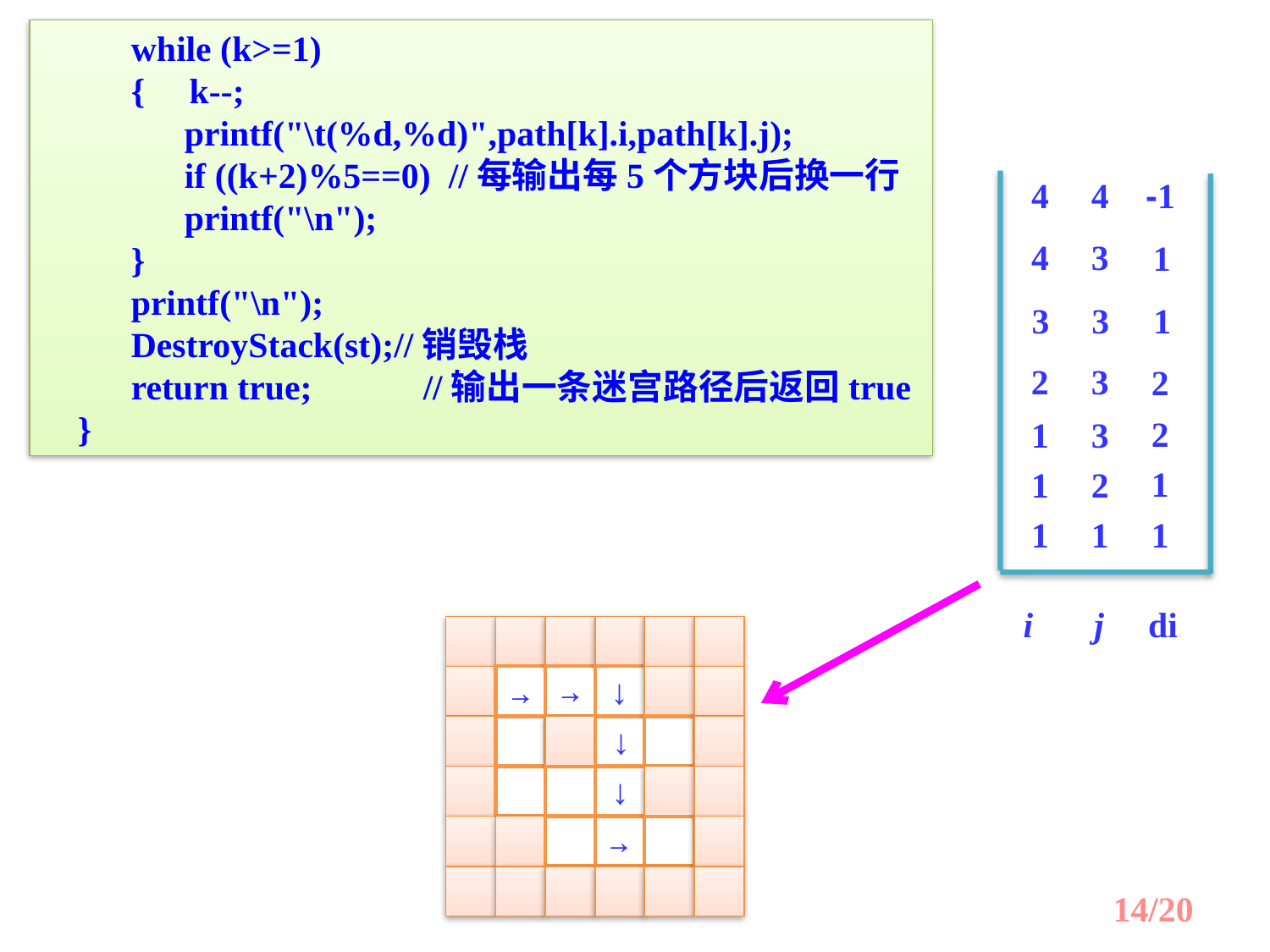

while (k>=1)
          {     k--;
                printf("\t(%d,%d)",path[k].i,path[k].j);
                if ((k+2)%5==0)  //每输出每5个方块后换一行
                printf("\n");
          }
          printf("\n");
          DestroyStack(st);//销毁栈
          return true;	//输出一条迷宫路径后返回true
    }

4
4
-1
4
3
-1
1
3
3
-1
1
2
4
-1
1
-1
2
3
2
2
1
3
-1
1
1
2
-1
-1
1
1
1

i 　j     di

→
↓
→

↓

↓

→

14/20